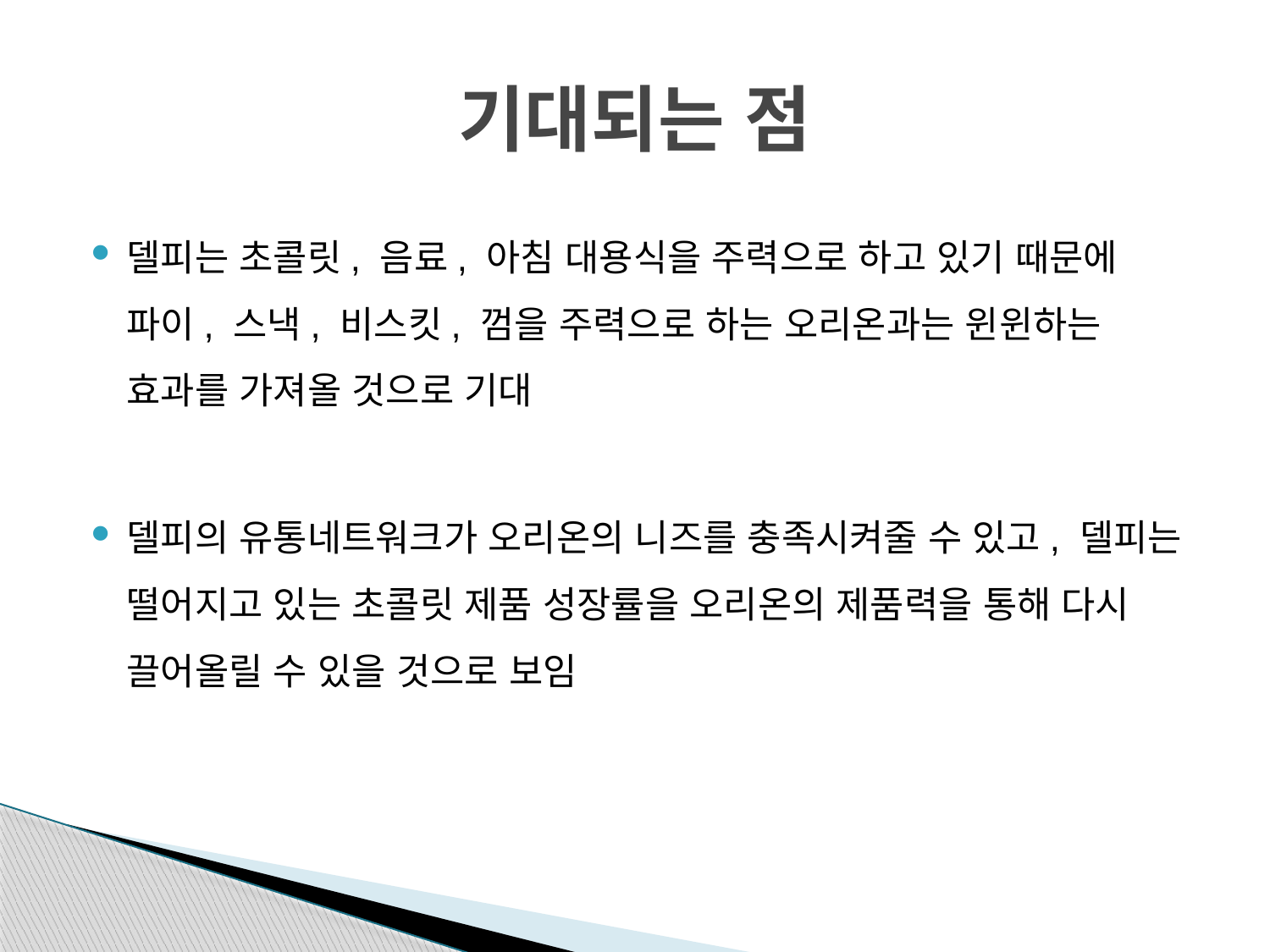

# 기대되는 점
델피는 초콜릿, 음료, 아침 대용식을 주력으로 하고 있기 때문에 파이, 스낵, 비스킷, 껌을 주력으로 하는 오리온과는 윈윈하는 효과를 가져올 것으로 기대

델피의 유통네트워크가 오리온의 니즈를 충족시켜줄 수 있고, 델피는 떨어지고 있는 초콜릿 제품 성장률을 오리온의 제품력을 통해 다시 끌어올릴 수 있을 것으로 보임